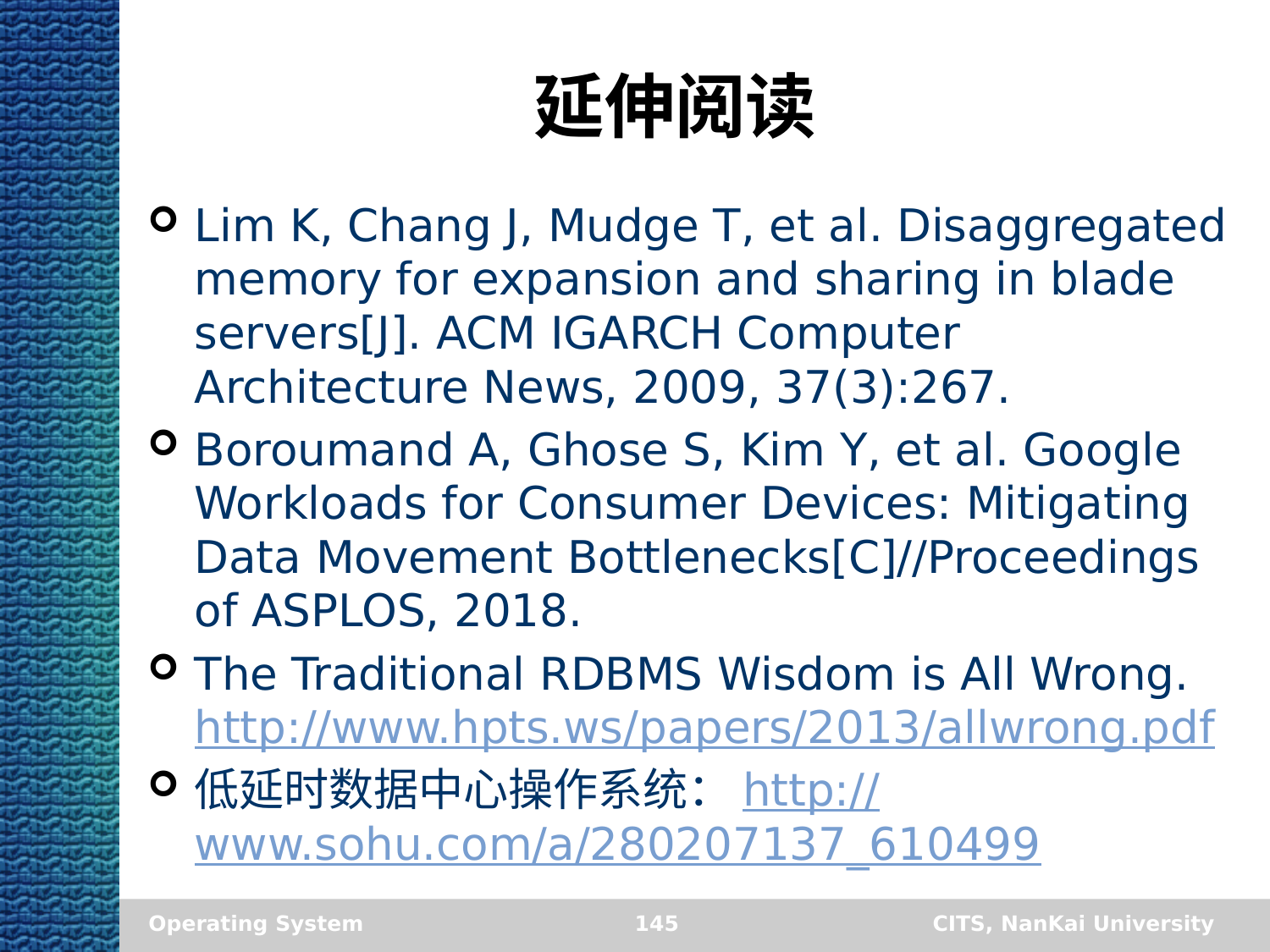

# 延伸阅读
Lim K, Chang J, Mudge T, et al. Disaggregated memory for expansion and sharing in blade servers[J]. ACM IGARCH Computer Architecture News, 2009, 37(3):267.
Boroumand A, Ghose S, Kim Y, et al. Google Workloads for Consumer Devices: Mitigating Data Movement Bottlenecks[C]//Proceedings of ASPLOS, 2018.
The Traditional RDBMS Wisdom is All Wrong. http://www.hpts.ws/papers/2013/allwrong.pdf
低延时数据中心操作系统：http://www.sohu.com/a/280207137_610499

Operating System
145
CITS, NanKai University